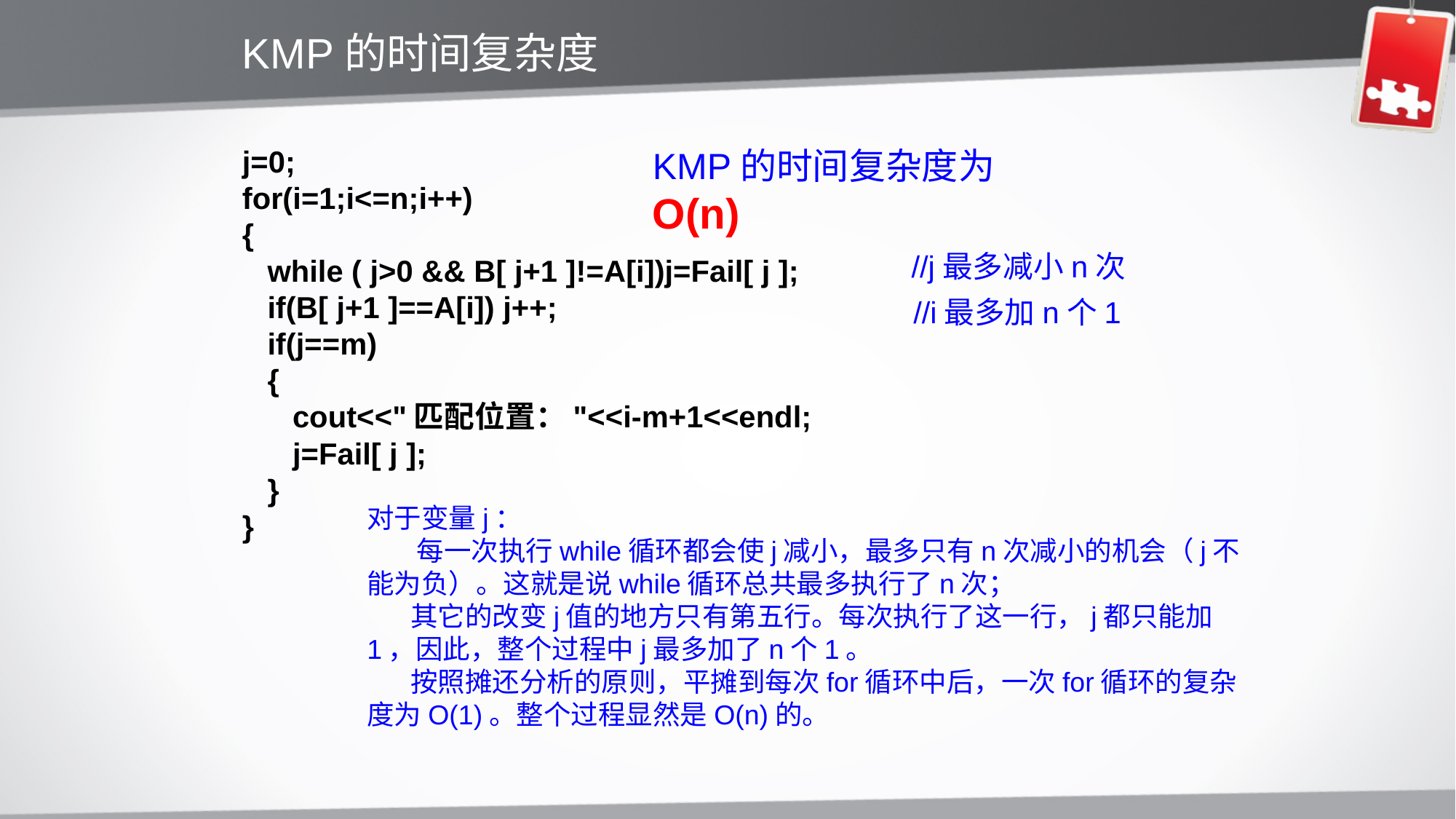

KMP的时间复杂度
j=0;
for(i=1;i<=n;i++)
{
   while ( j>0 && B[ j+1 ]!=A[i])j=Fail[ j ];
   if(B[ j+1 ]==A[i]) j++;
   if(j==m)
   {
      cout<<"匹配位置："<<i-m+1<<endl;
      j=Fail[ j ];
   }
}

KMP的时间复杂度为O(n)
//j最多减小n次
//i最多加n个1
对于变量j：
       每一次执行while循环都会使j减小，最多只有n次减小的机会（j不能为负）。这就是说while循环总共最多执行了n次；
      其它的改变j值的地方只有第五行。每次执行了这一行，j都只能加1，因此，整个过程中j最多加了n个1。
      按照摊还分析的原则，平摊到每次for循环中后，一次for循环的复杂度为O(1)。整个过程显然是O(n)的。